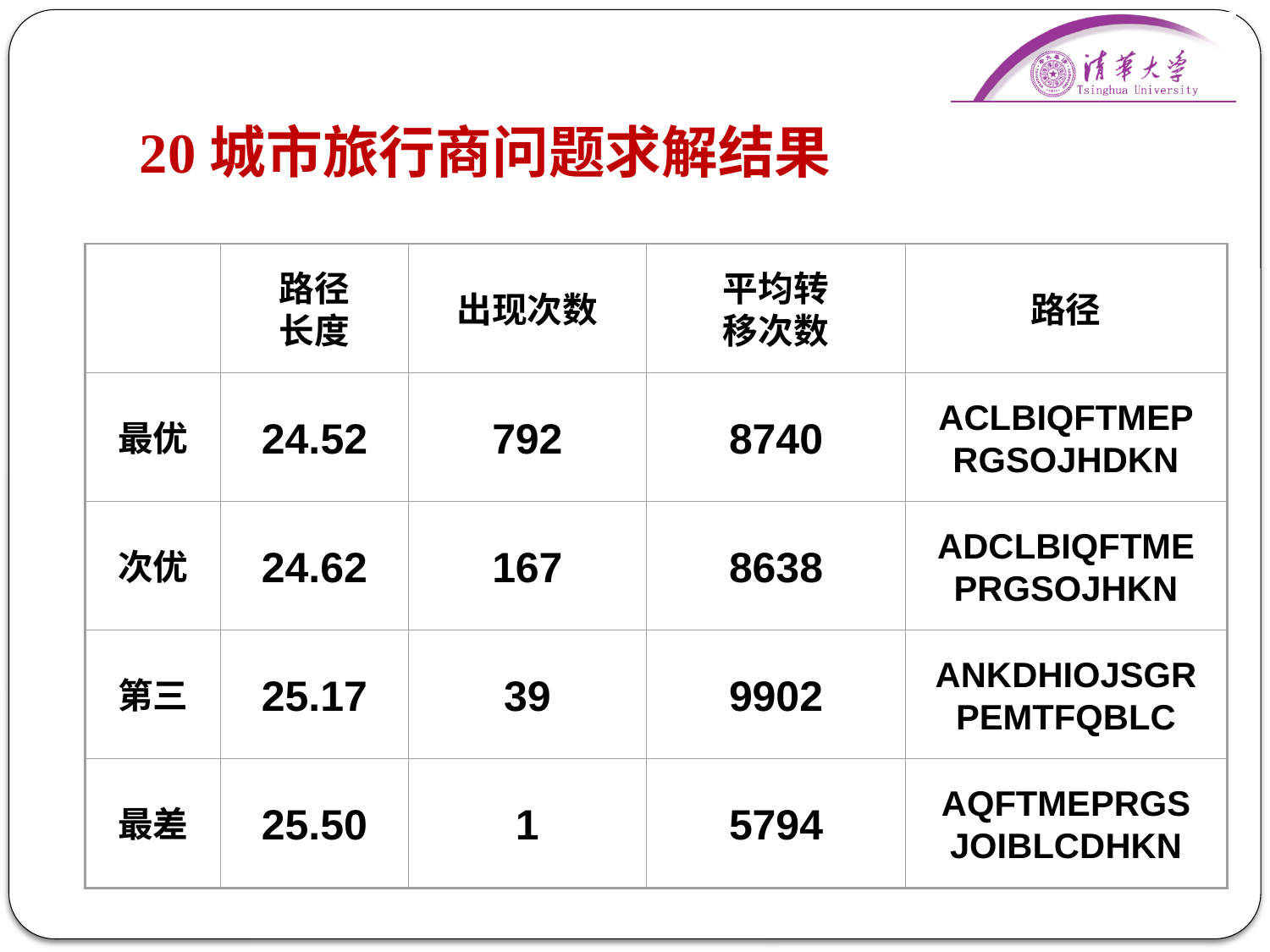

# 20城市旅行商问题求解结果

路径
长度

出现次数

平均转
移次数

路径

最优

24.52

792

8740

ACLBIQFTMEPRGSOJHDKN

次优

24.62

167

8638

ADCLBIQFTMEPRGSOJHKN

第三

25.17

39

9902

ANKDHIOJSGRPEMTFQBLC

最差

25.50

1

5794

AQFTMEPRGSJOIBLCDHKN